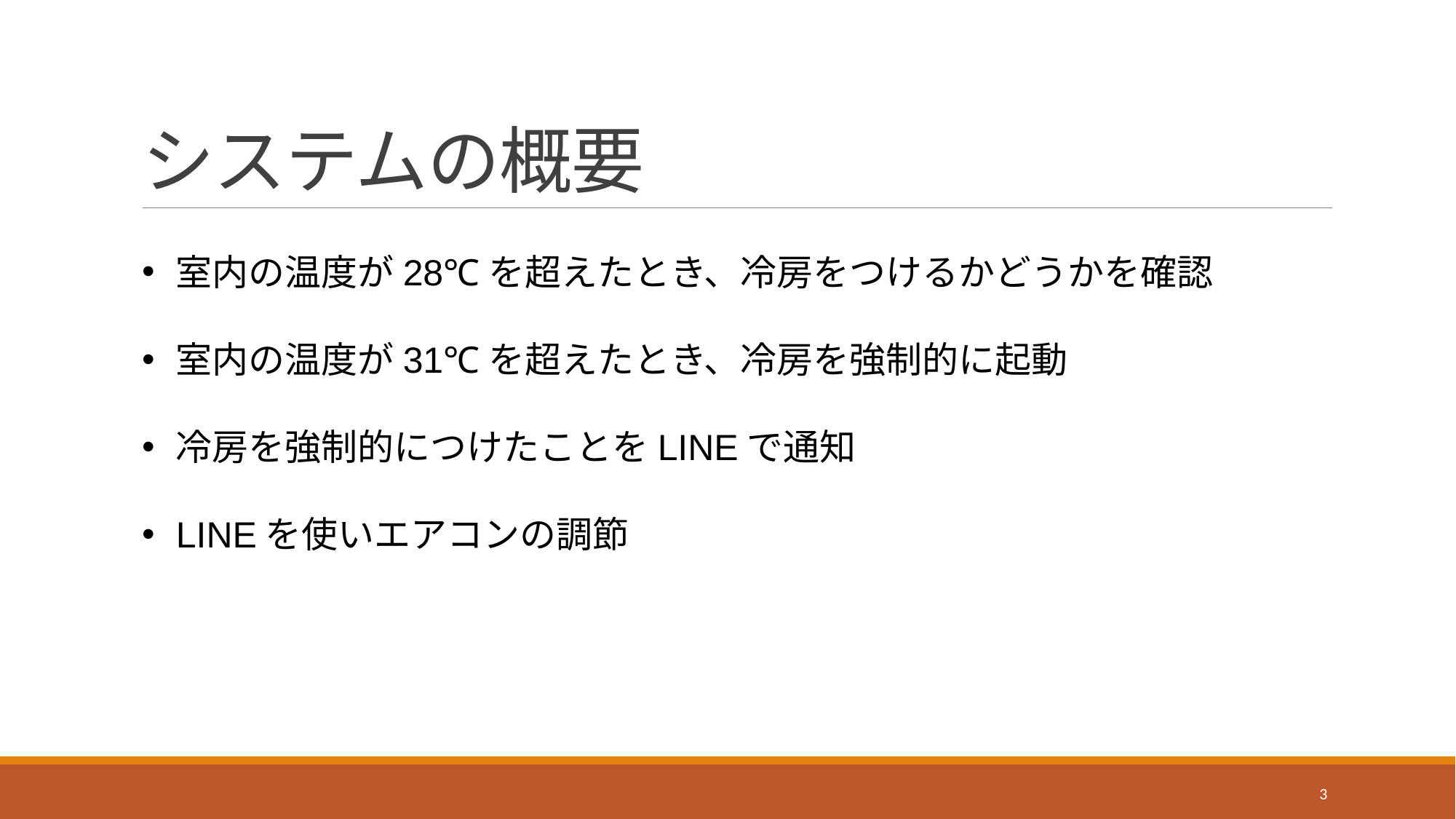

# システムの概要
室内の温度が28℃を超えたとき、冷房をつけるかどうかを確認

室内の温度が31℃を超えたとき、冷房を強制的に起動

冷房を強制的につけたことをLINEで通知

LINEを使いエアコンの調節

3